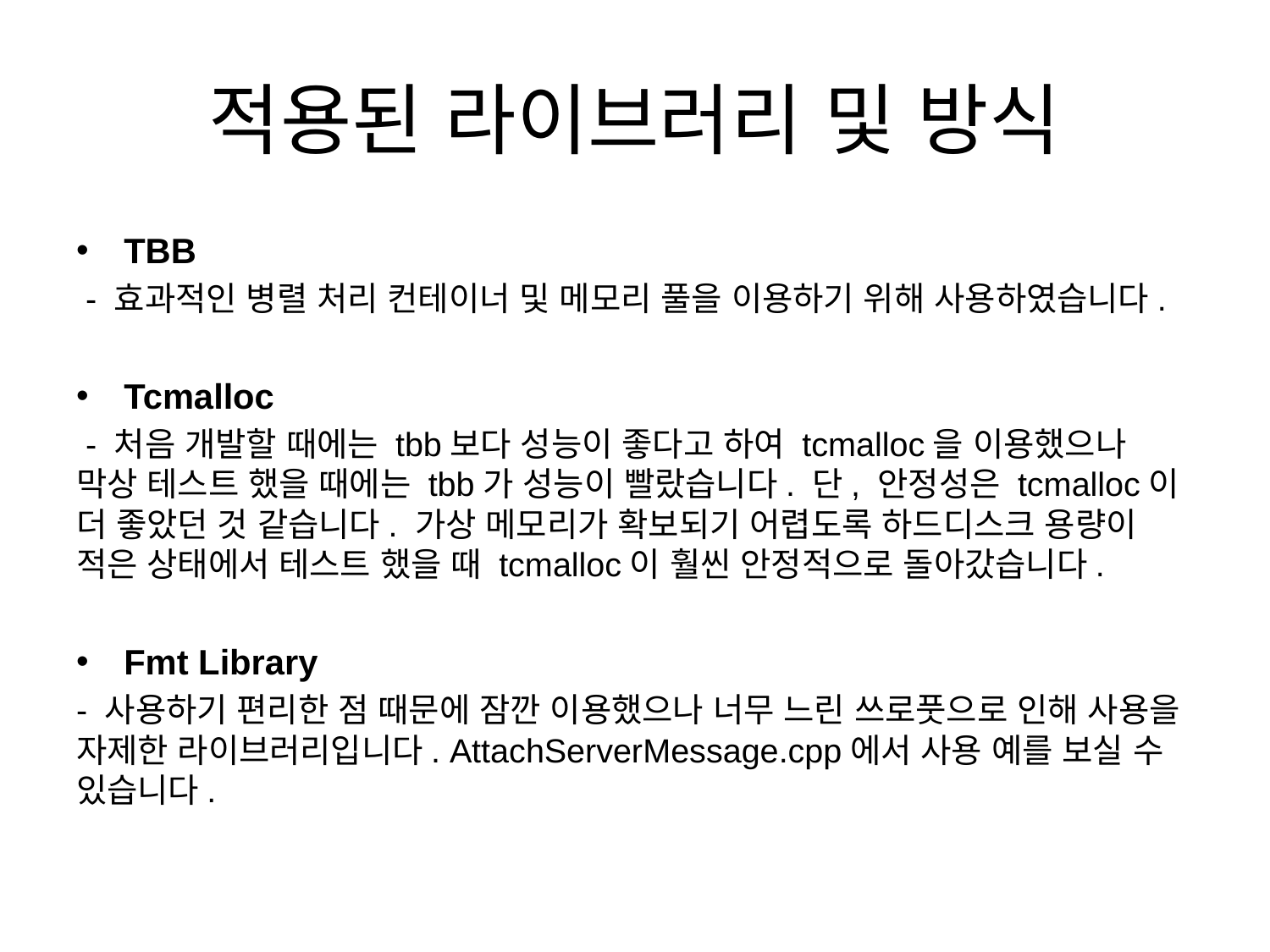

# 적용된 라이브러리 및 방식
TBB
 - 효과적인 병렬 처리 컨테이너 및 메모리 풀을 이용하기 위해 사용하였습니다.

Tcmalloc
 - 처음 개발할 때에는 tbb보다 성능이 좋다고 하여 tcmalloc을 이용했으나 막상 테스트 했을 때에는 tbb가 성능이 빨랐습니다. 단, 안정성은 tcmalloc이 더 좋았던 것 같습니다. 가상 메모리가 확보되기 어렵도록 하드디스크 용량이 적은 상태에서 테스트 했을 때 tcmalloc이 훨씬 안정적으로 돌아갔습니다.

Fmt Library
- 사용하기 편리한 점 때문에 잠깐 이용했으나 너무 느린 쓰로풋으로 인해 사용을 자제한 라이브러리입니다. AttachServerMessage.cpp에서 사용 예를 보실 수 있습니다.